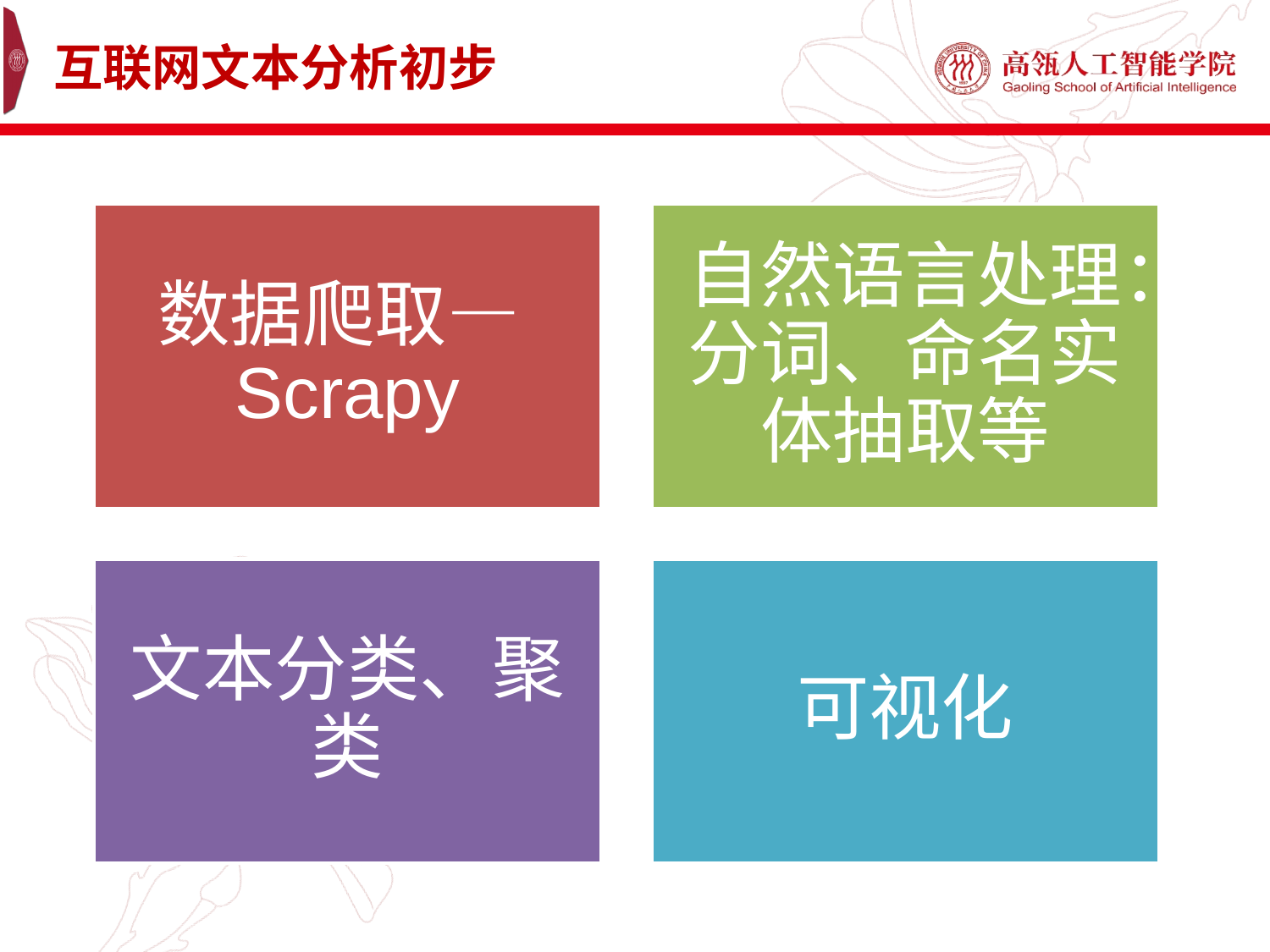

# 互联网文本分析初步

数据爬取—Scrapy
自然语言处理：分词、命名实体抽取等
文本分类、聚类
可视化